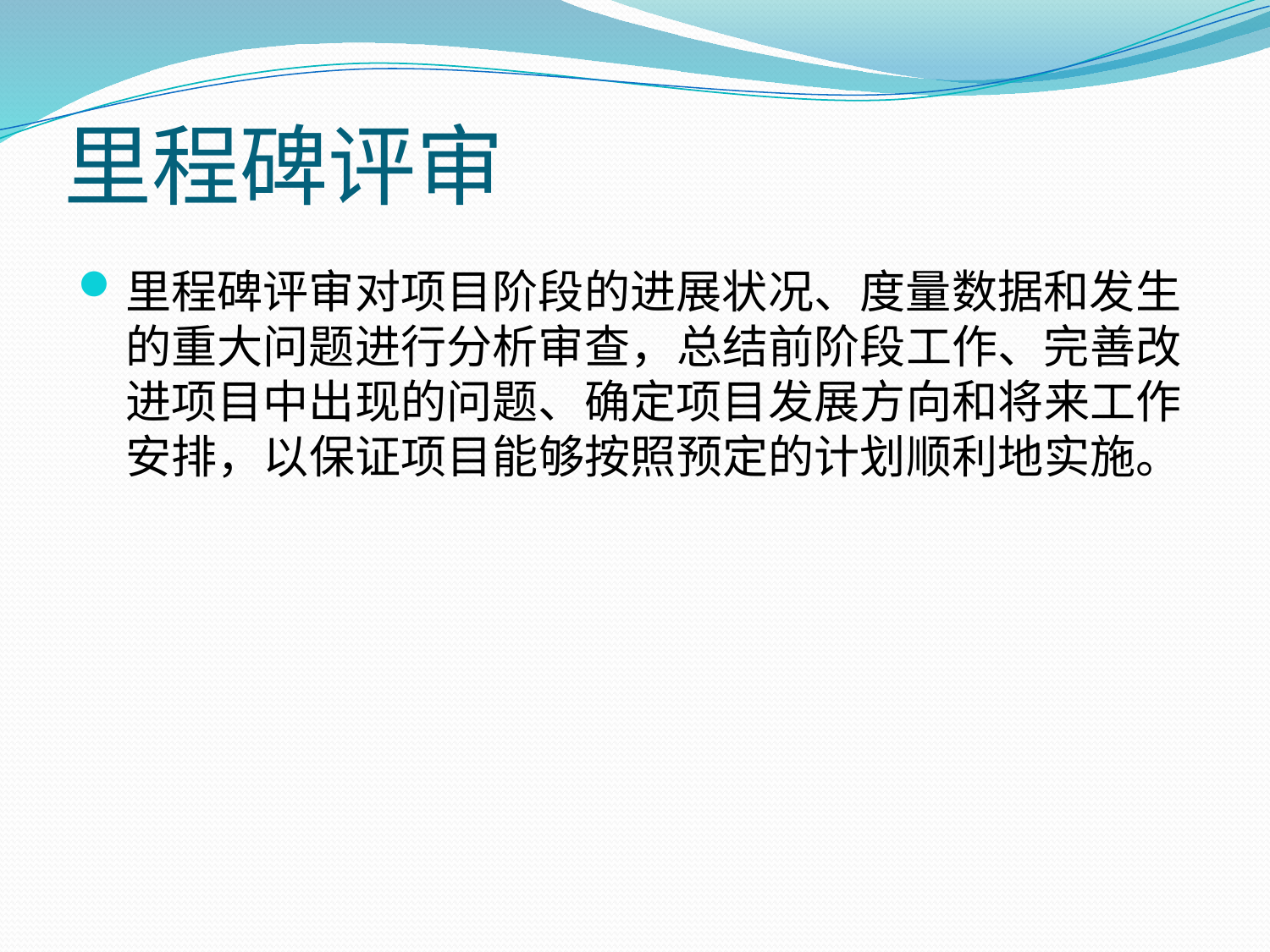

里程碑评审
里程碑评审对项目阶段的进展状况、度量数据和发生的重大问题进行分析审查，总结前阶段工作、完善改进项目中出现的问题、确定项目发展方向和将来工作安排，以保证项目能够按照预定的计划顺利地实施。